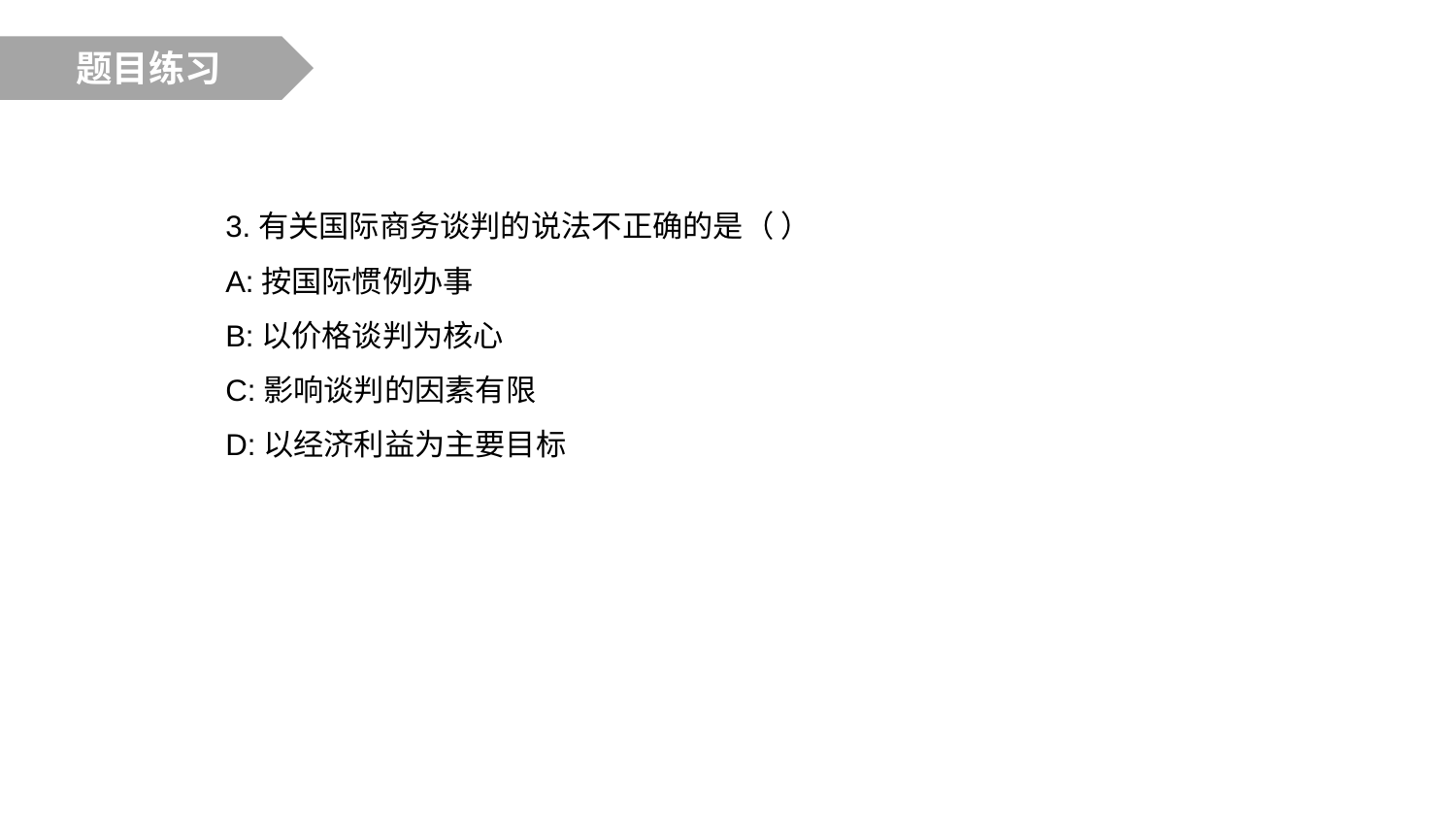

题目练习
3.有关国际商务谈判的说法不正确的是（ ）
A:按国际惯例办事
B:以价格谈判为核心
C:影响谈判的因素有限
D:以经济利益为主要目标